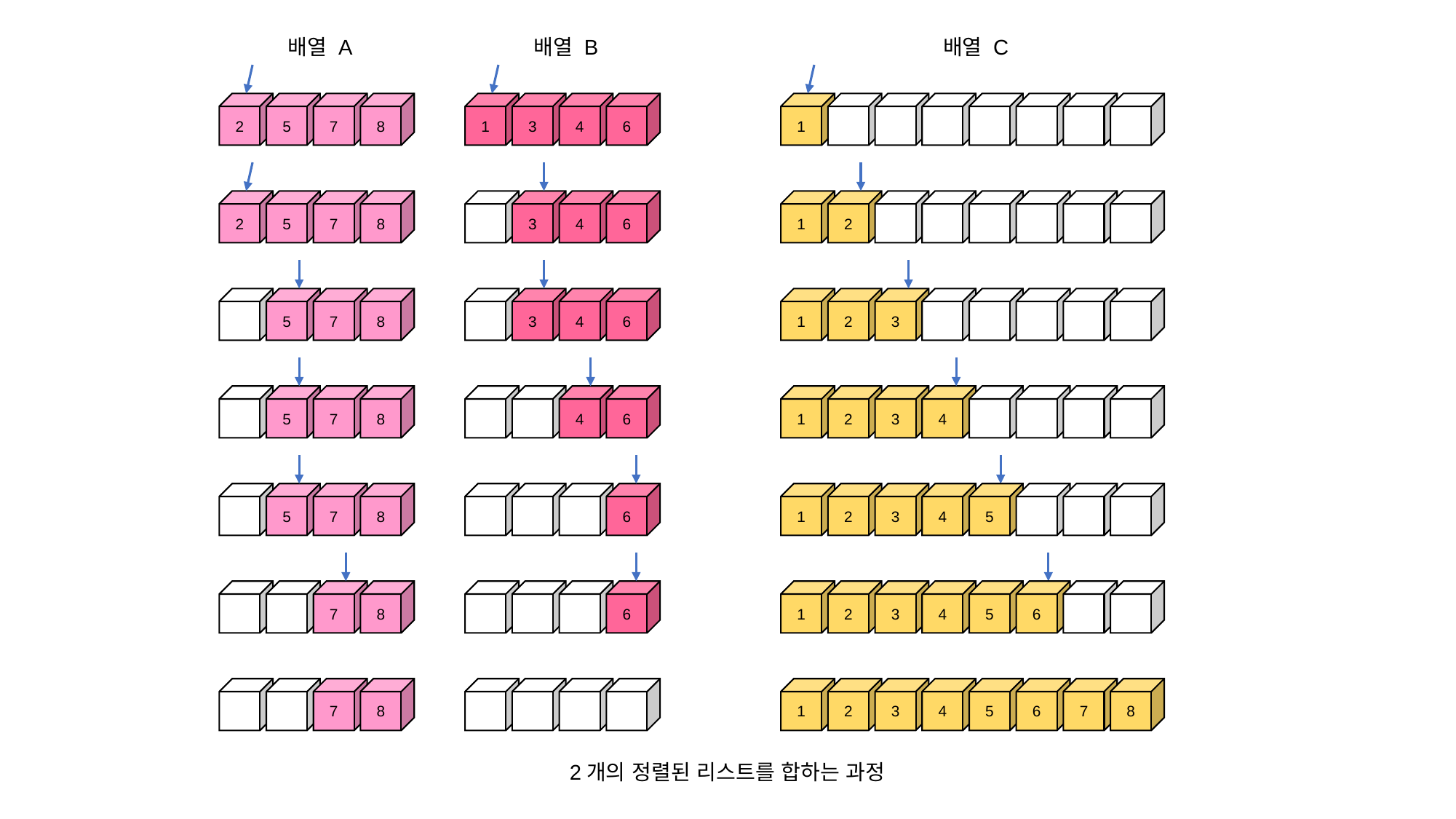

배열 A
배열 B
배열 C
2
5
7
8
1
3
4
6
1

2
5
7
8

3
4
6
1
2

5
7
8

3
4
6
1
2
3

5
7
8

4
6
1
2
3
4

5
7
8

6
1
2
3
4
5

7
8

6
1
2
3
4
5
6

7
8

1
2
3
4
5
6
7
8
2개의 정렬된 리스트를 합하는 과정